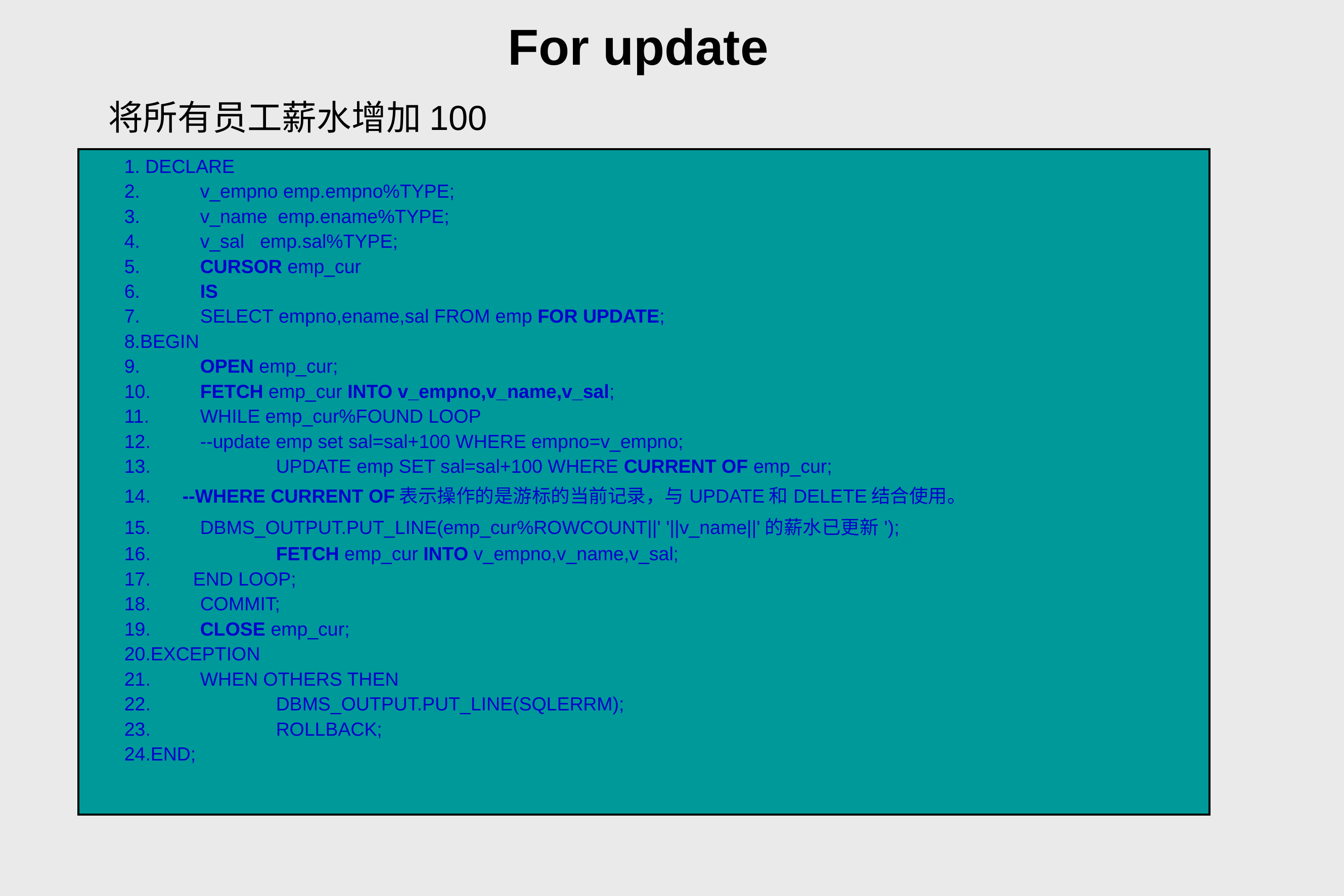

# For update
将所有员工薪水增加100
| DECLARE v\_empno emp.empno%TYPE; v\_name emp.ename%TYPE; v\_sal emp.sal%TYPE; CURSOR emp\_cur IS SELECT empno,ename,sal FROM emp FOR UPDATE; BEGIN OPEN emp\_cur; FETCH emp\_cur INTO v\_empno,v\_name,v\_sal; WHILE emp\_cur%FOUND LOOP --update emp set sal=sal+100 WHERE empno=v\_empno; UPDATE emp SET sal=sal+100 WHERE CURRENT OF emp\_cur; --WHERE CURRENT OF表示操作的是游标的当前记录，与UPDATE和DELETE结合使用。 DBMS\_OUTPUT.PUT\_LINE(emp\_cur%ROWCOUNT||' '||v\_name||'的薪水已更新'); FETCH emp\_cur INTO v\_empno,v\_name,v\_sal; END LOOP; COMMIT; CLOSE emp\_cur; EXCEPTION WHEN OTHERS THEN DBMS\_OUTPUT.PUT\_LINE(SQLERRM); ROLLBACK; END; |
| --- |